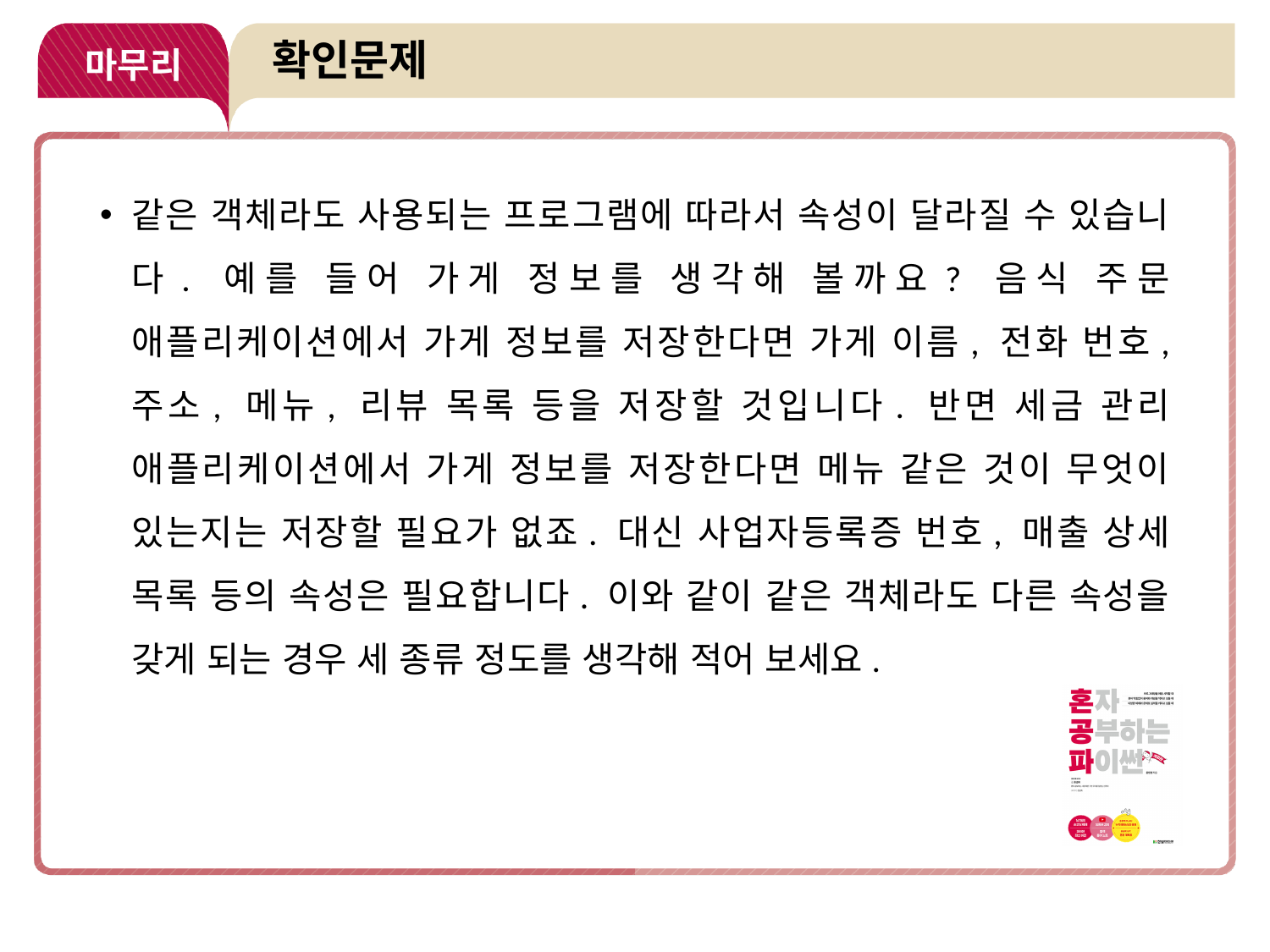

# 확인문제
마무리
같은 객체라도 사용되는 프로그램에 따라서 속성이 달라질 수 있습니다. 예를 들어 가게 정보를 생각해 볼까요? 음식 주문 애플리케이션에서 가게 정보를 저장한다면 가게 이름, 전화 번호, 주소, 메뉴, 리뷰 목록 등을 저장할 것입니다. 반면 세금 관리 애플리케이션에서 가게 정보를 저장한다면 메뉴 같은 것이 무엇이 있는지는 저장할 필요가 없죠. 대신 사업자등록증 번호, 매출 상세 목록 등의 속성은 필요합니다. 이와 같이 같은 객체라도 다른 속성을 갖게 되는 경우 세 종류 정도를 생각해 적어 보세요.